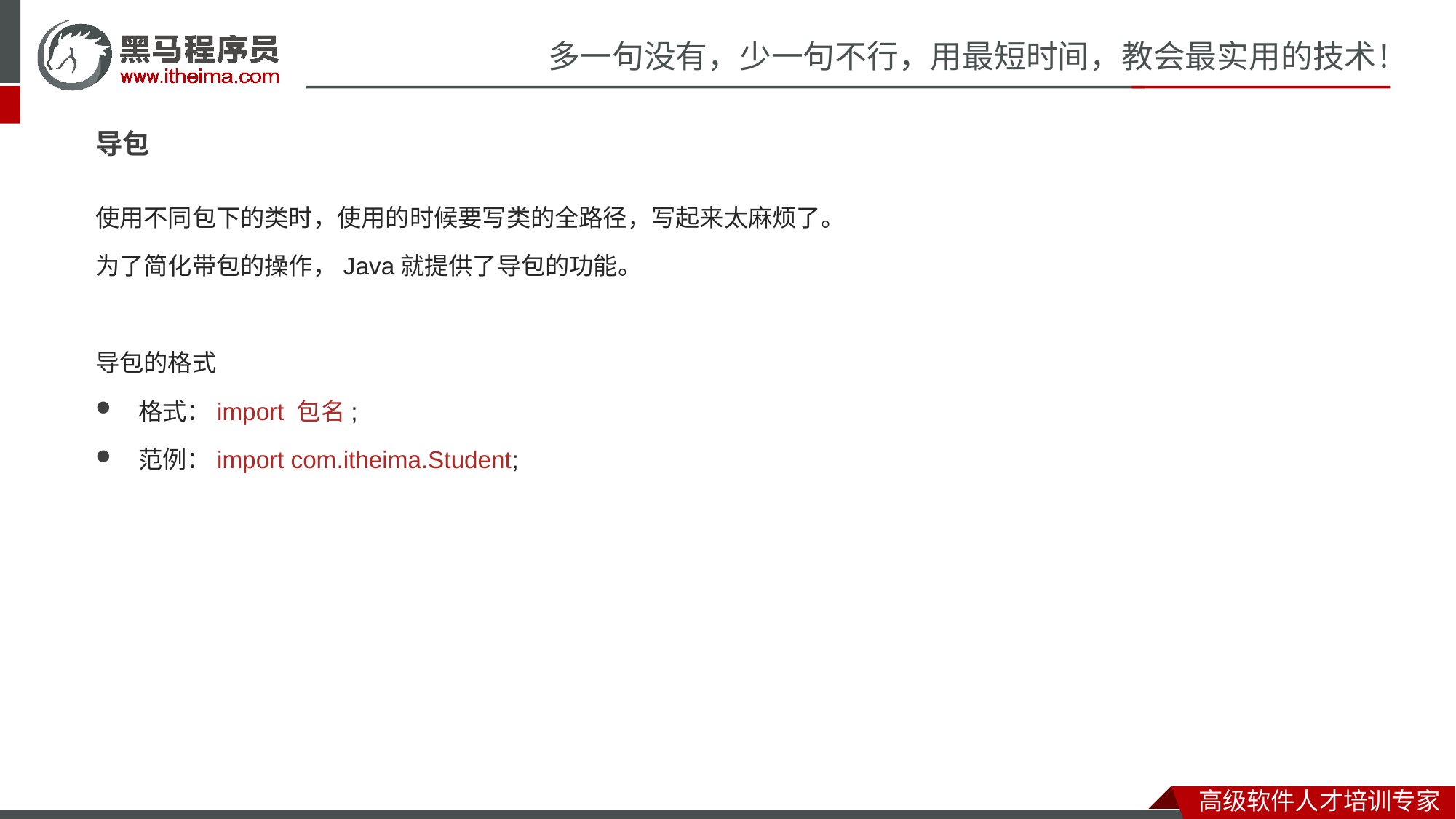

导包
使用不同包下的类时，使用的时候要写类的全路径，写起来太麻烦了。
为了简化带包的操作，Java就提供了导包的功能。

导包的格式
格式：import 包名;
范例：import com.itheima.Student;